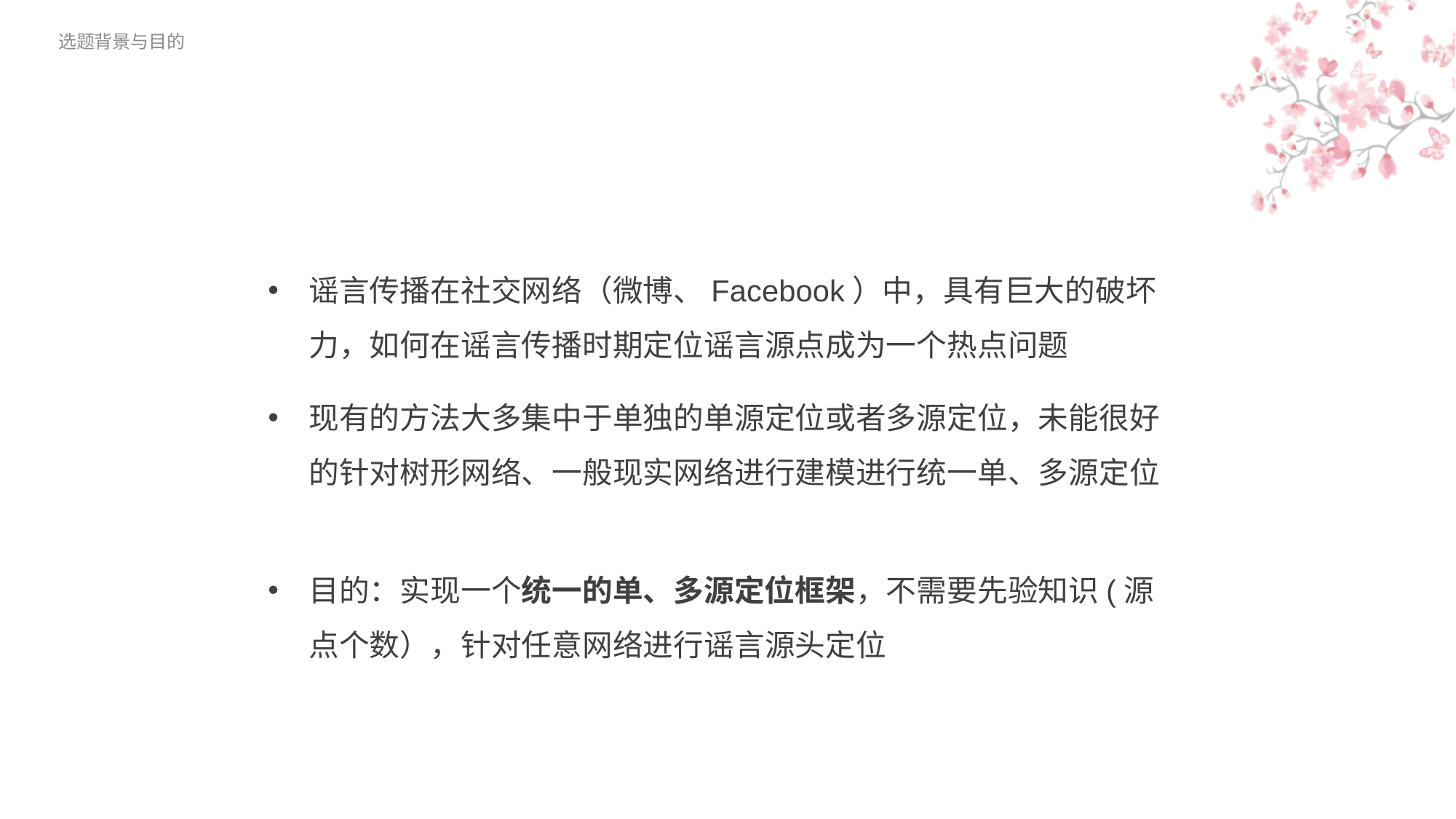

选题背景与目的
谣言传播在社交网络（微博、Facebook）中，具有巨大的破坏力，如何在谣言传播时期定位谣言源点成为一个热点问题
现有的方法大多集中于单独的单源定位或者多源定位，未能很好的针对树形网络、一般现实网络进行建模进行统一单、多源定位

目的：实现一个统一的单、多源定位框架，不需要先验知识(源点个数），针对任意网络进行谣言源头定位
3